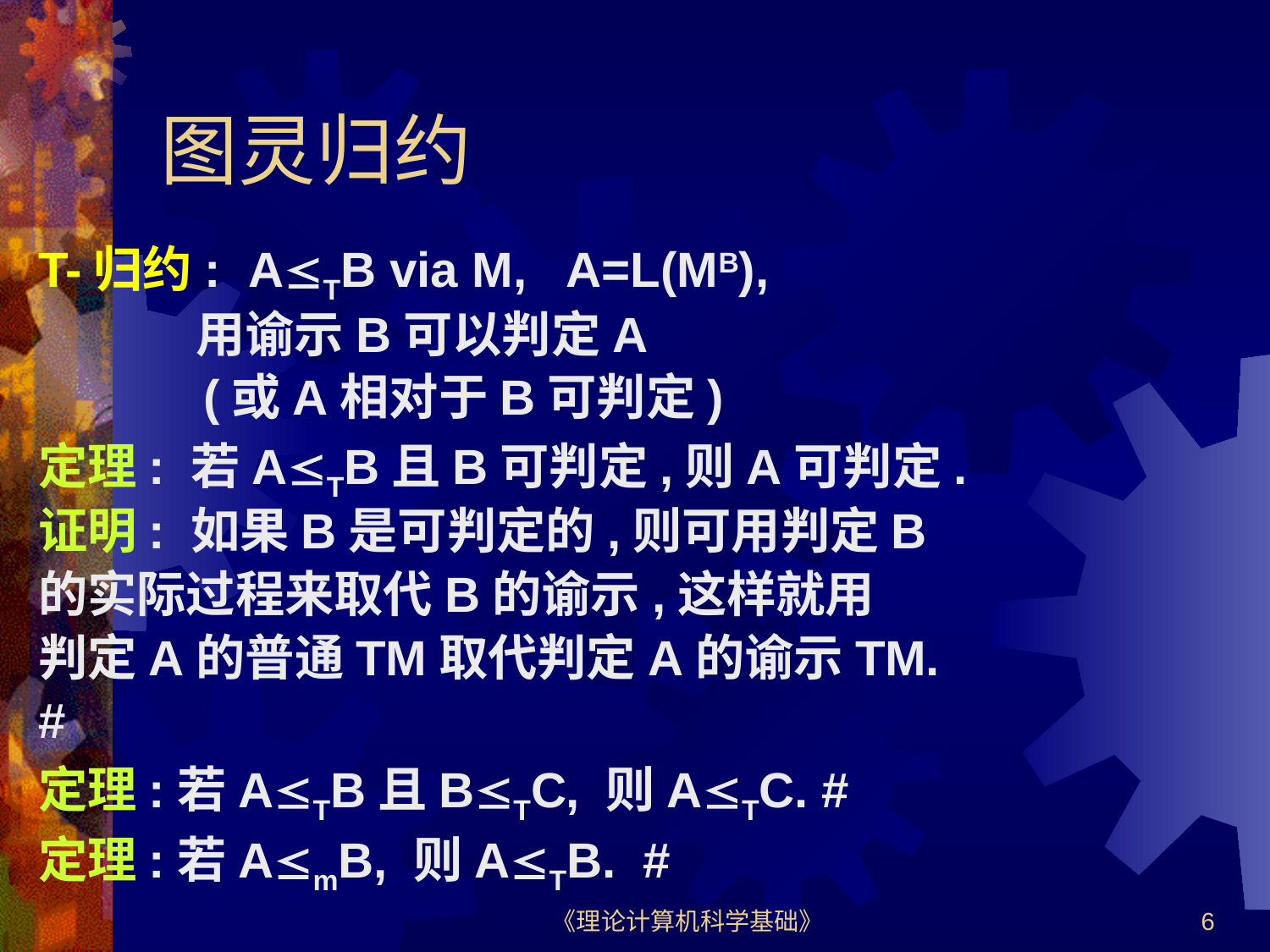

# 图灵归约
T-归约:  A≤TB via M,   A=L(MB),
             用谕示B可以判定A
            (或A相对于B可判定)
定理: 若A≤TB且B可判定,则A可判定.
证明: 如果B是可判定的,则可用判定B
的实际过程来取代B的谕示,这样就用
判定A的普通TM取代判定A的谕示TM.
#
定理:若A≤TB且B≤TC, 则A≤TC. #
定理:若A≤mB, 则A≤TB.  #
《理论计算机科学基础》
6